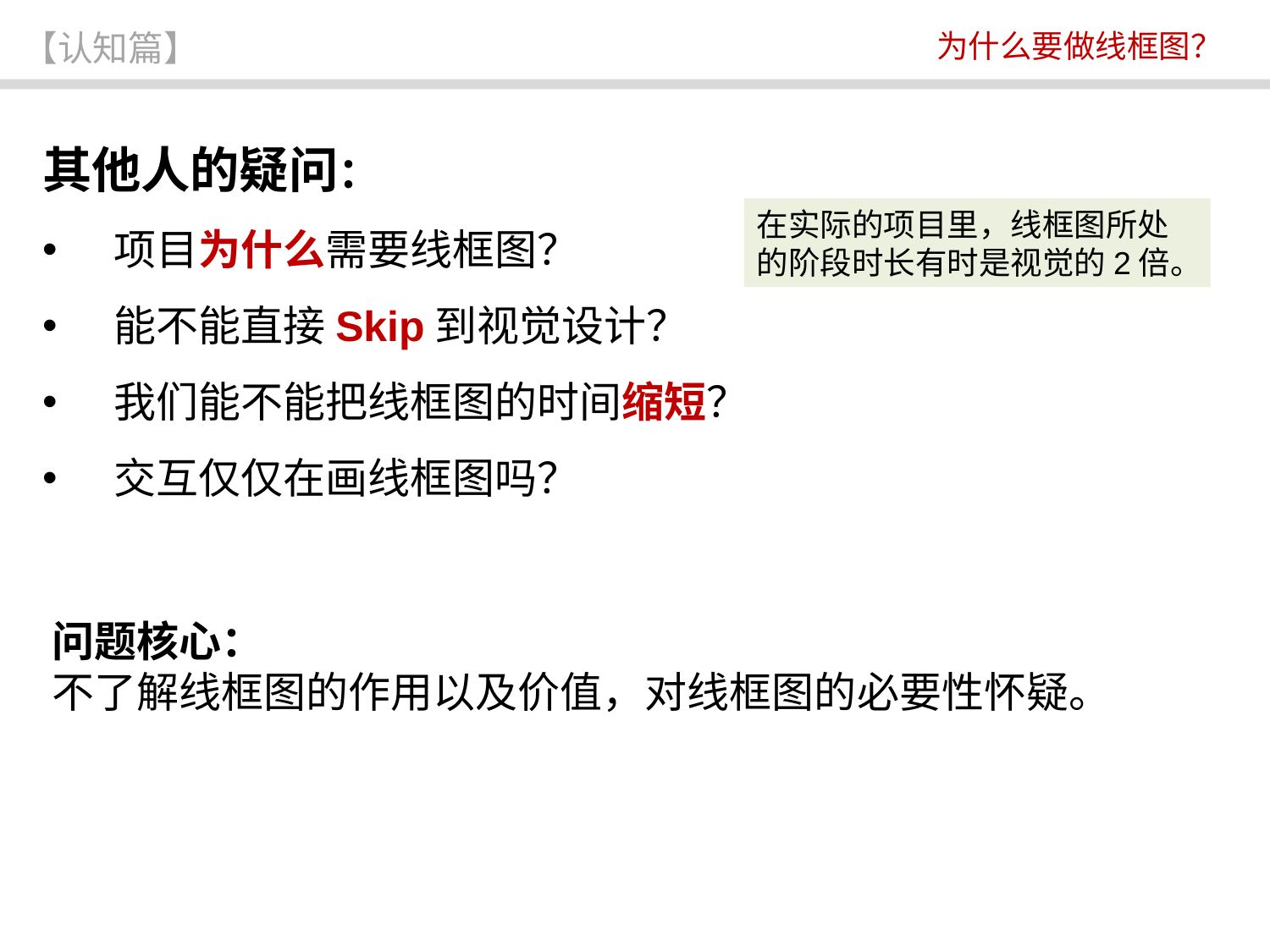

【认知篇】
为什么要做线框图？

其他人的疑问：
项目为什么需要线框图？
能不能直接Skip到视觉设计？
我们能不能把线框图的时间缩短？
交互仅仅在画线框图吗？
在实际的项目里，线框图所处的阶段时长有时是视觉的2倍。
问题核心：
不了解线框图的作用以及价值，对线框图的必要性怀疑。